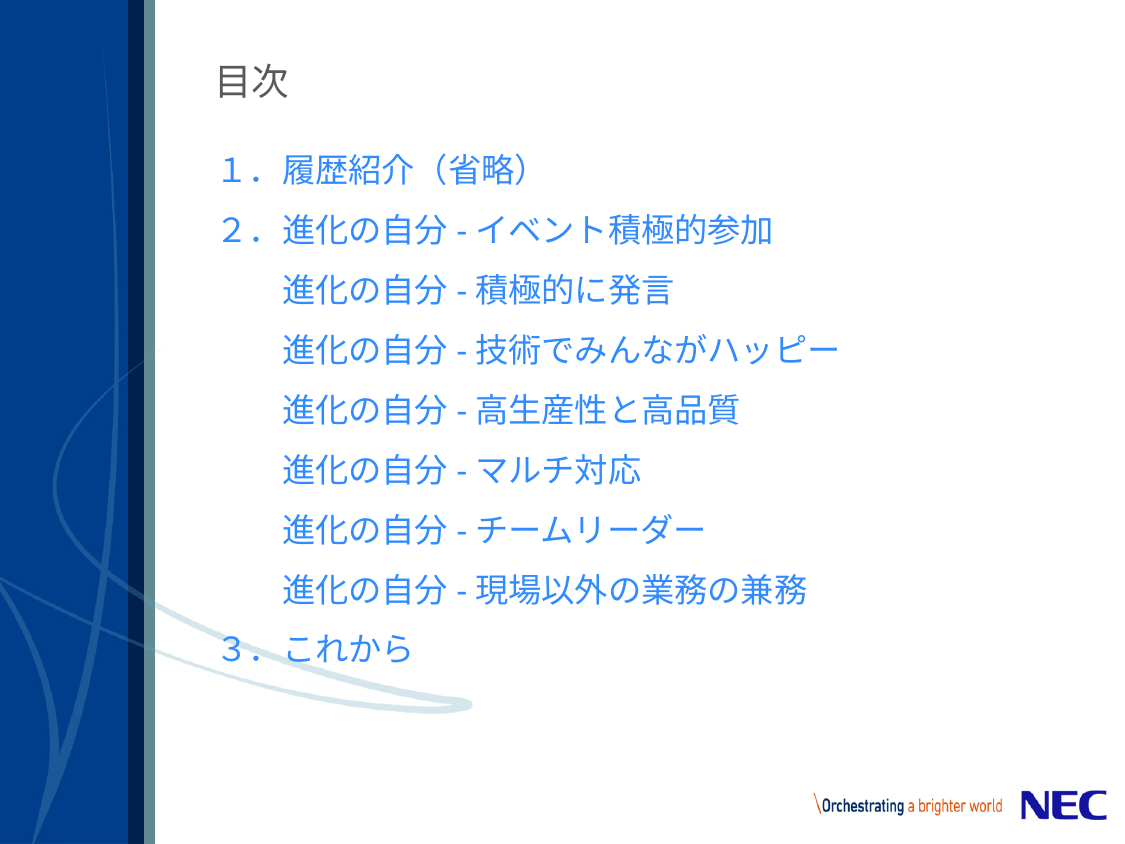

# 目次
１．履歴紹介（省略）
２．進化の自分-イベント積極的参加
　　進化の自分-積極的に発言
　　進化の自分-技術でみんながハッピー
　　進化の自分-高生産性と高品質
　　進化の自分-マルチ対応
　　進化の自分-チームリーダー
　　進化の自分-現場以外の業務の兼務
３．これから